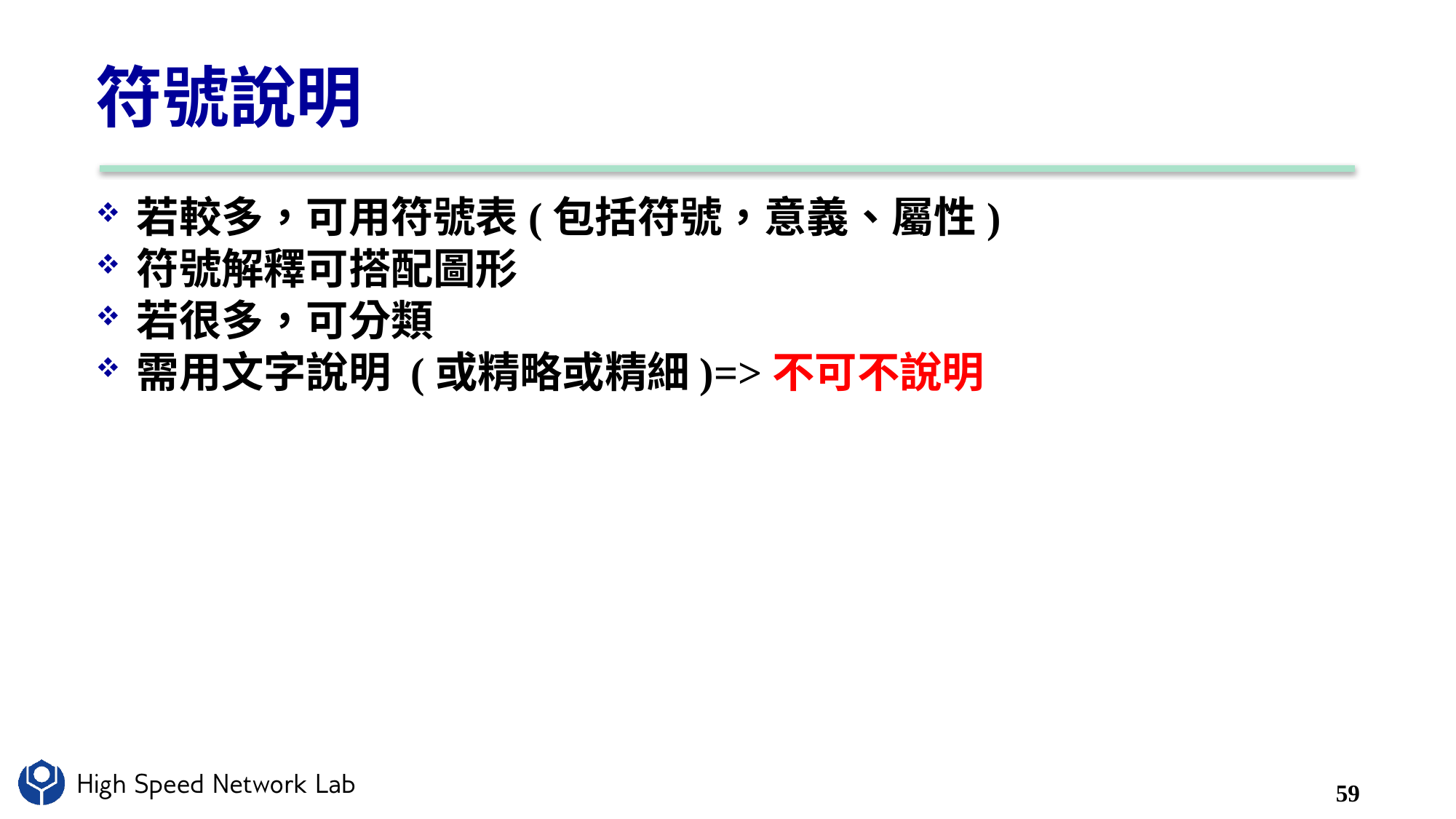

# 符號說明
若較多，可用符號表(包括符號，意義、屬性)
符號解釋可搭配圖形
若很多，可分類
需用文字說明 (或精略或精細)=>不可不說明

59